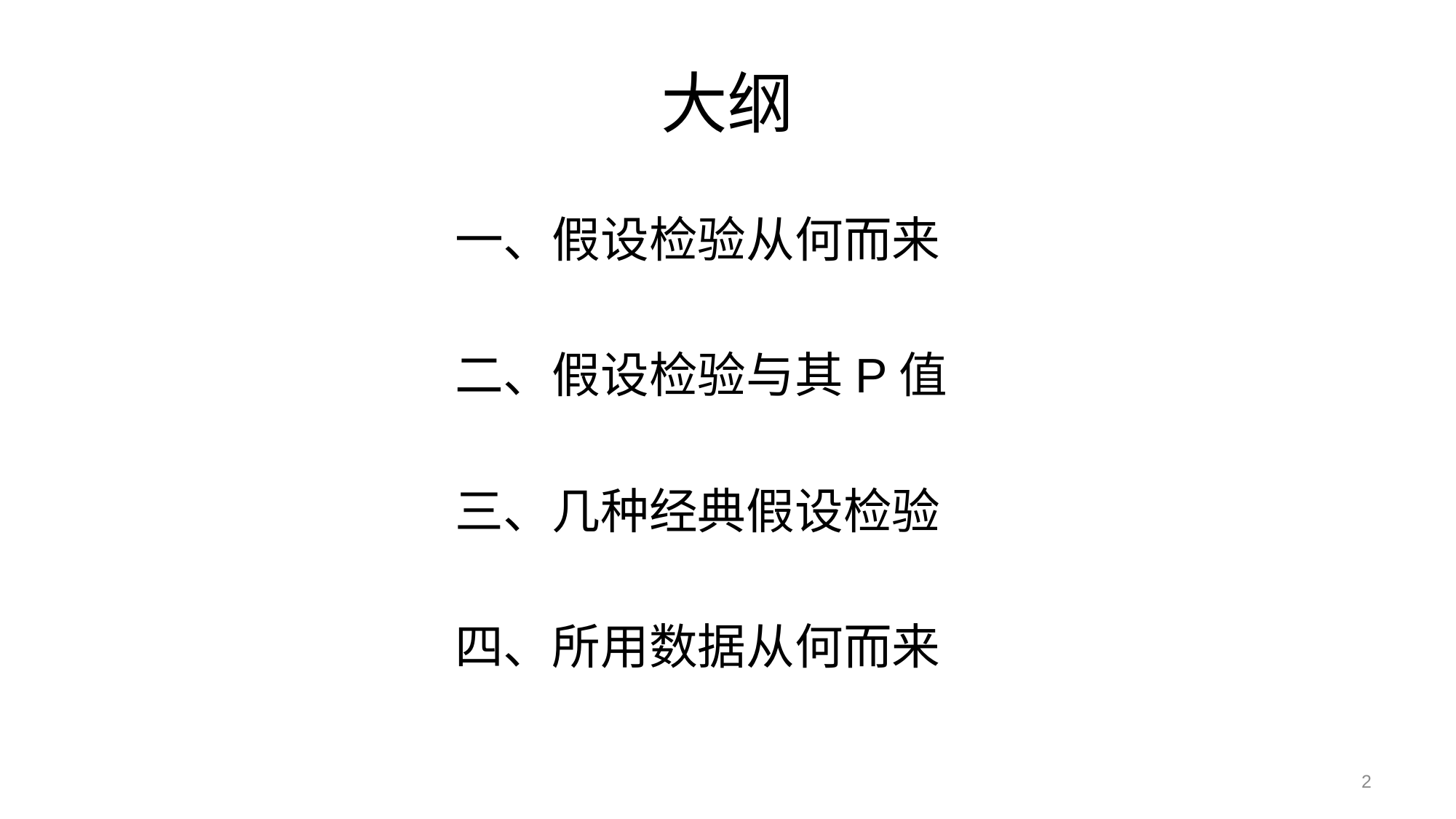

# 大纲
一、假设检验从何而来

二、假设检验与其P值

三、几种经典假设检验

四、所用数据从何而来
2